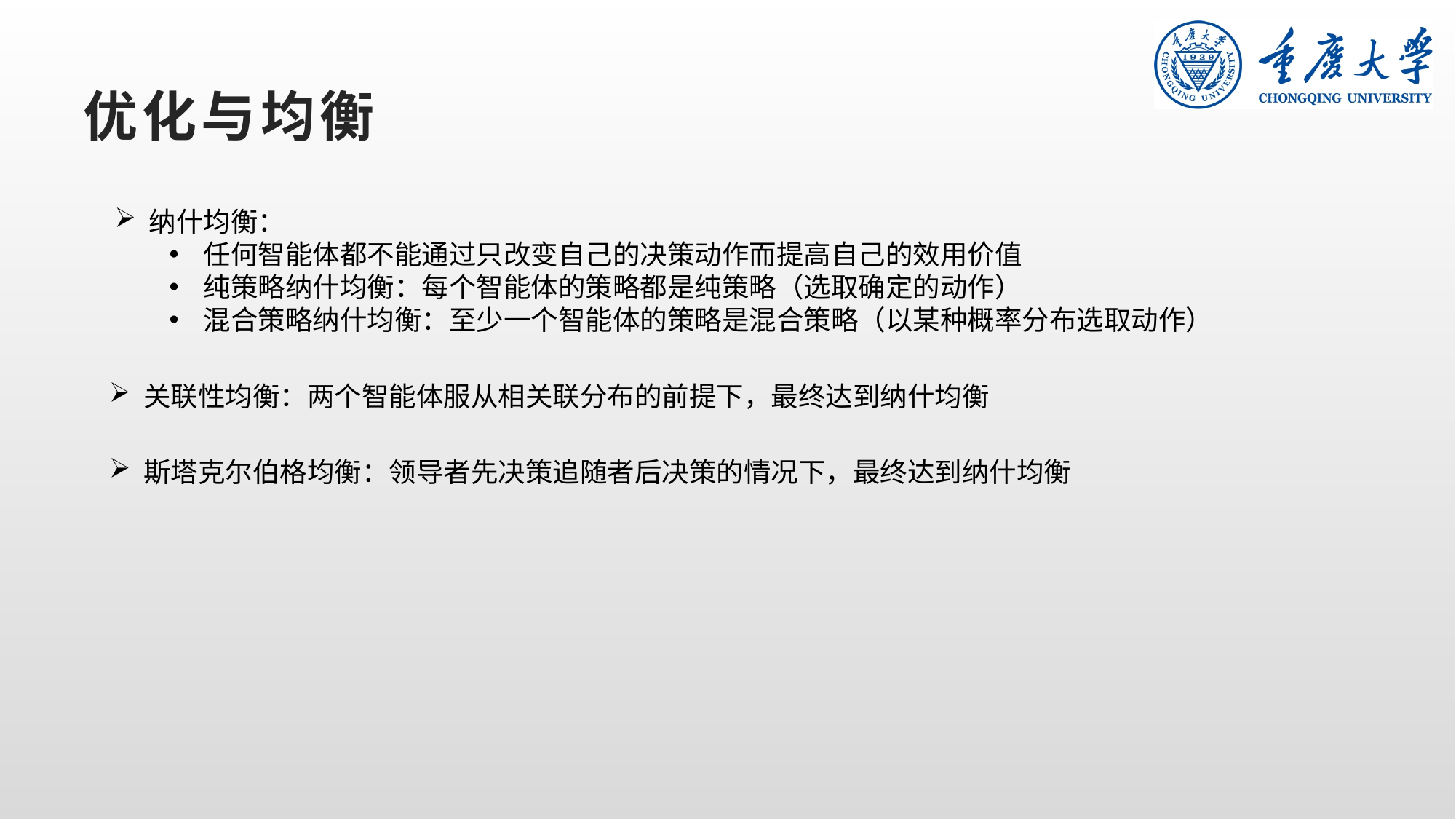

# 优化与均衡
纳什均衡：
任何智能体都不能通过只改变自己的决策动作而提高自己的效用价值
纯策略纳什均衡：每个智能体的策略都是纯策略（选取确定的动作）
混合策略纳什均衡：至少一个智能体的策略是混合策略（以某种概率分布选取动作）
关联性均衡：两个智能体服从相关联分布的前提下，最终达到纳什均衡
斯塔克尔伯格均衡：领导者先决策追随者后决策的情况下，最终达到纳什均衡